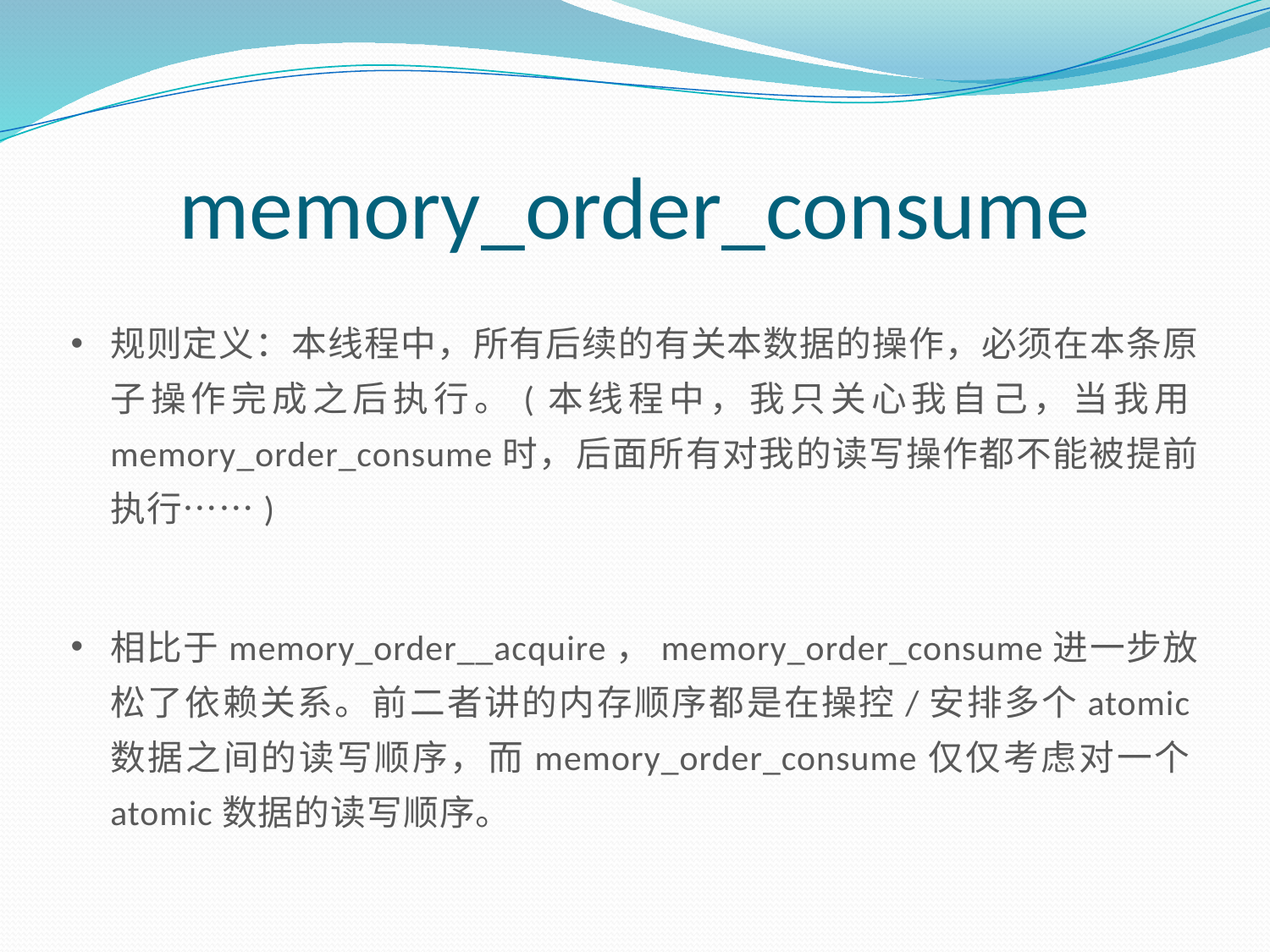

memory_order_consume

规则定义：本线程中，所有后续的有关本数据的操作，必须在本条原子操作完成之后执行。(本线程中，我只关心我自己，当我用memory_order_consume时，后面所有对我的读写操作都不能被提前执行……)

相比于memory_order__acquire，memory_order_consume进一步放松了依赖关系。前二者讲的内存顺序都是在操控/安排多个atomic数据之间的读写顺序，而memory_order_consume仅仅考虑对一个atomic数据的读写顺序。